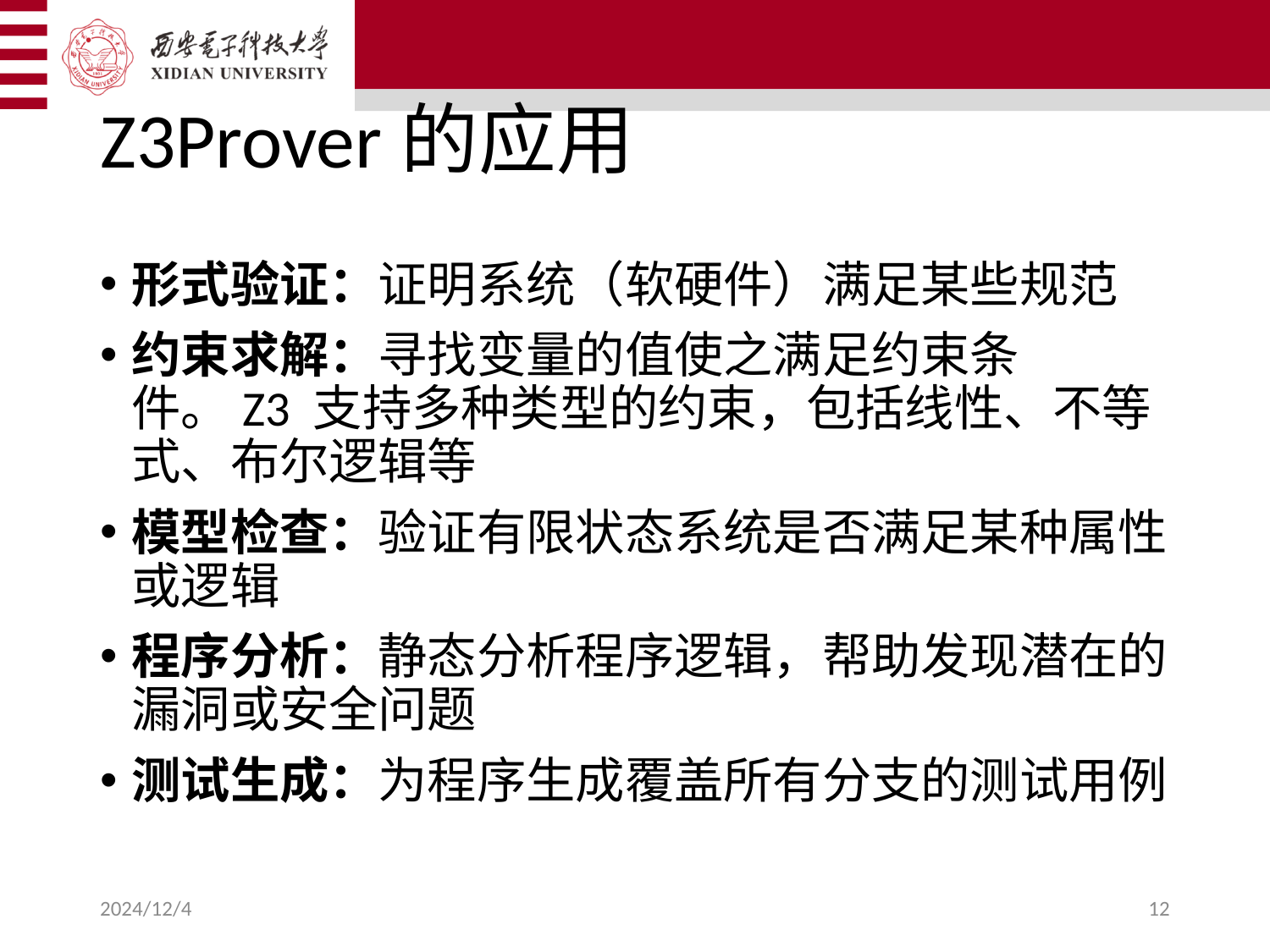

# Z3Prover的应用
形式验证：证明系统（软硬件）满足某些规范
约束求解：寻找变量的值使之满足约束条件。Z3 支持多种类型的约束，包括线性、不等式、布尔逻辑等
模型检查：验证有限状态系统是否满足某种属性或逻辑
程序分析：静态分析程序逻辑，帮助发现潜在的漏洞或安全问题
测试生成：为程序生成覆盖所有分支的测试用例

2024/12/4

12